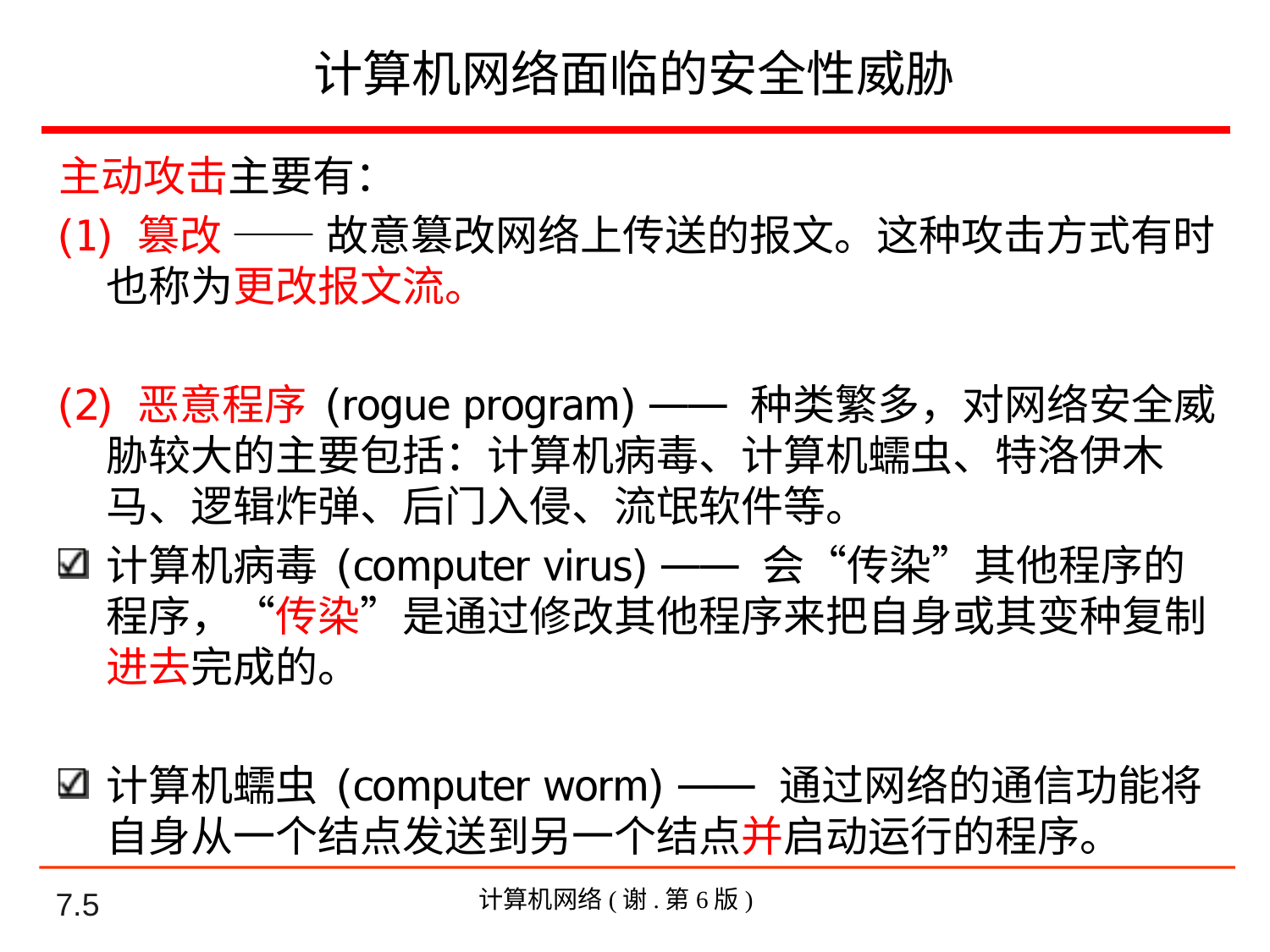

# 计算机网络面临的安全性威胁
主动攻击主要有：
(1) 篡改 —— 故意篡改网络上传送的报文。这种攻击方式有时也称为更改报文流。

(2) 恶意程序 (rogue program) —— 种类繁多，对网络安全威胁较大的主要包括：计算机病毒、计算机蠕虫、特洛伊木马、逻辑炸弹、后门入侵、流氓软件等。
计算机病毒 (computer virus) —— 会“传染”其他程序的程序，“传染”是通过修改其他程序来把自身或其变种复制进去完成的。

计算机蠕虫 (computer worm) —— 通过网络的通信功能将自身从一个结点发送到另一个结点并启动运行的程序。